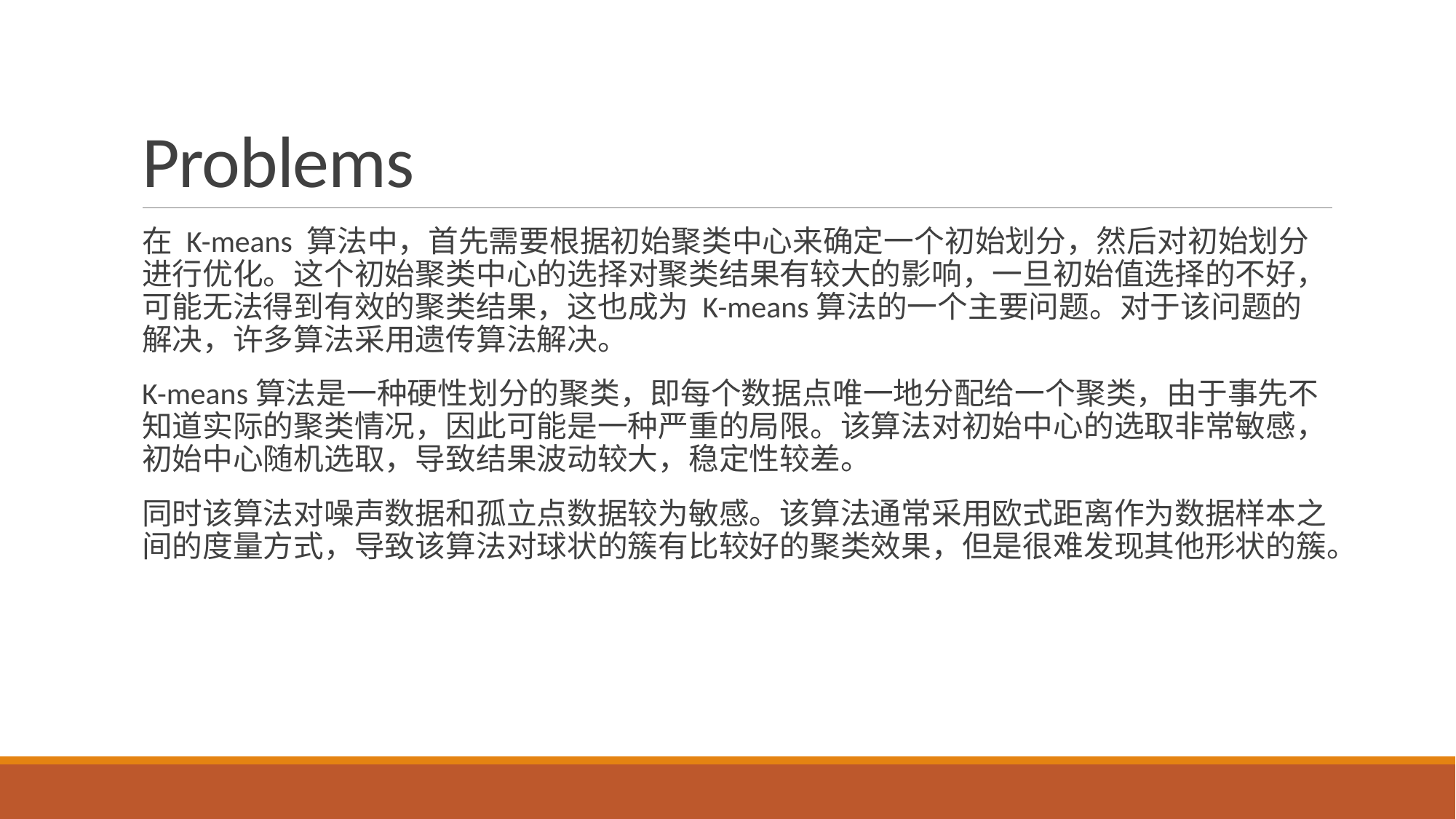

# Problems
在 K-means 算法中，首先需要根据初始聚类中心来确定一个初始划分，然后对初始划分进行优化。这个初始聚类中心的选择对聚类结果有较大的影响，一旦初始值选择的不好，可能无法得到有效的聚类结果，这也成为 K-means算法的一个主要问题。对于该问题的解决，许多算法采用遗传算法解决。
K-means算法是一种硬性划分的聚类，即每个数据点唯一地分配给一个聚类，由于事先不知道实际的聚类情况，因此可能是一种严重的局限。该算法对初始中心的选取非常敏感，初始中心随机选取，导致结果波动较大，稳定性较差。
同时该算法对噪声数据和孤立点数据较为敏感。该算法通常采用欧式距离作为数据样本之间的度量方式，导致该算法对球状的簇有比较好的聚类效果，但是很难发现其他形状的簇。